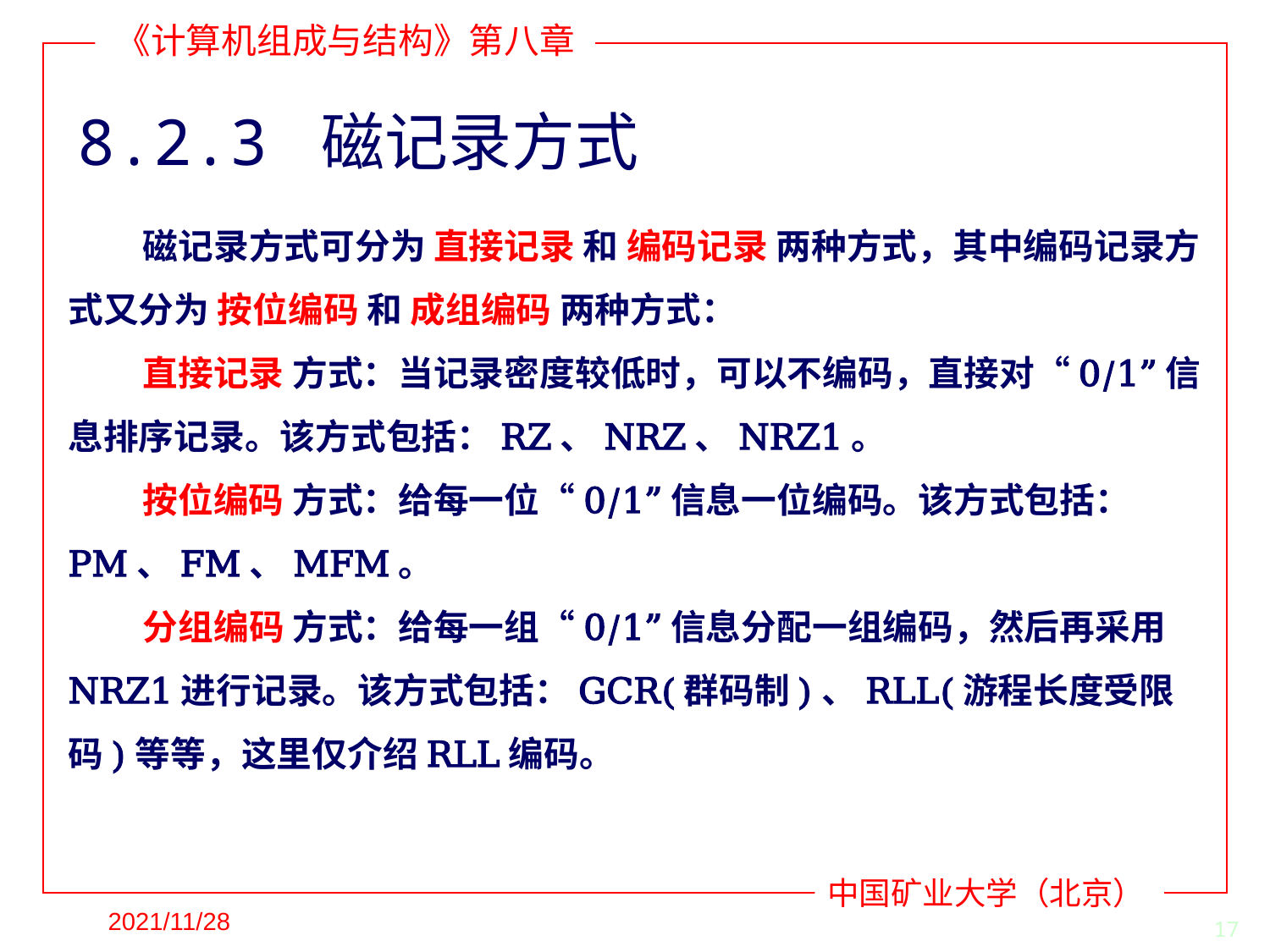

# 8.2.3 磁记录方式
磁记录方式可分为 直接记录 和 编码记录 两种方式，其中编码记录方式又分为 按位编码 和 成组编码 两种方式：
直接记录 方式：当记录密度较低时，可以不编码，直接对“0/1”信息排序记录。该方式包括：RZ、NRZ、NRZ1。
按位编码 方式：给每一位“0/1”信息一位编码。该方式包括：PM、FM、MFM。
分组编码 方式：给每一组“0/1”信息分配一组编码，然后再采用NRZ1进行记录。该方式包括：GCR(群码制)、RLL(游程长度受限码)等等，这里仅介绍RLL编码。
2021/11/28